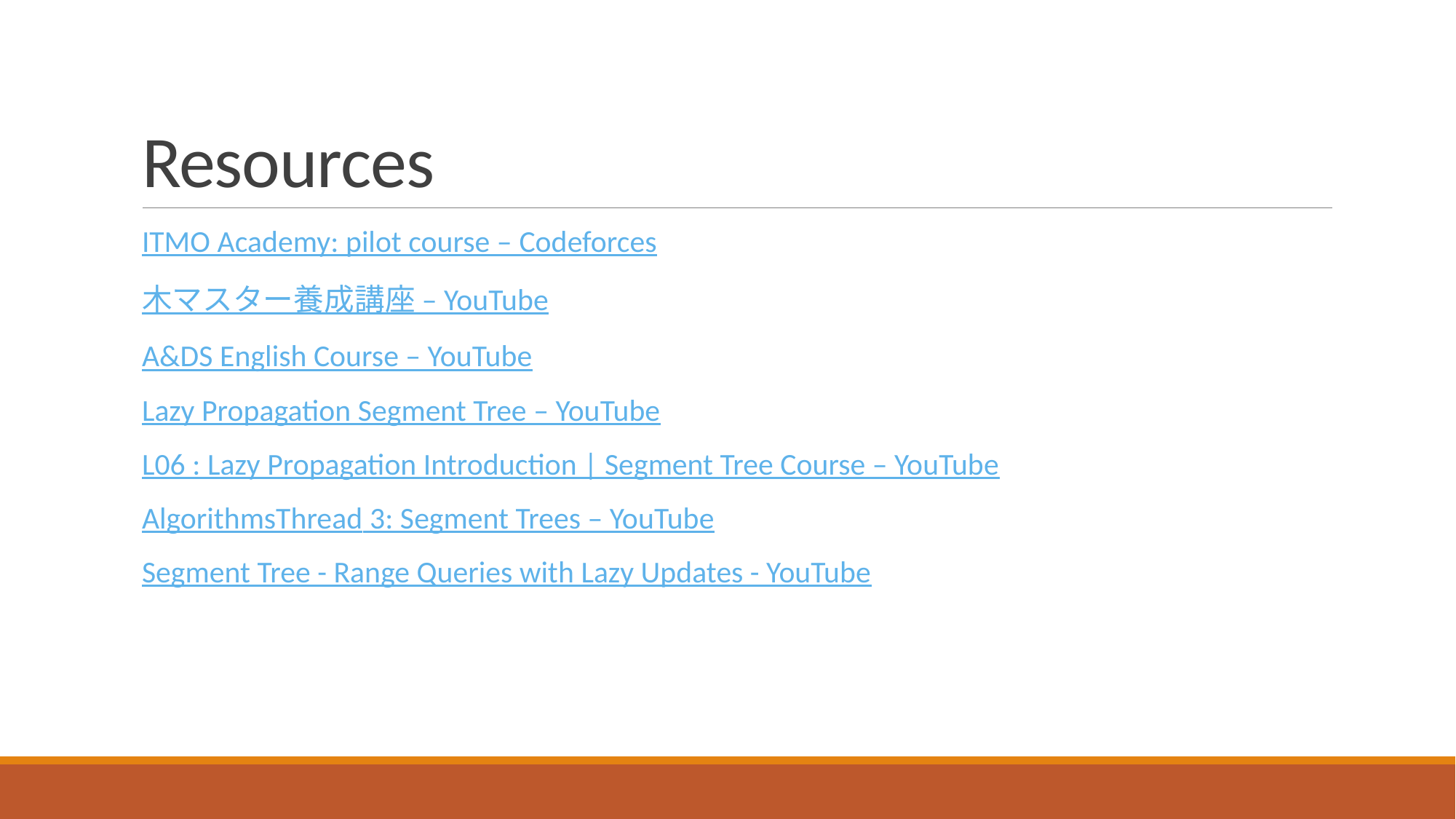

# Resources
ITMO Academy: pilot course – Codeforces
木マスター養成講座 – YouTube
A&DS English Course – YouTube
Lazy Propagation Segment Tree – YouTube
L06 : Lazy Propagation Introduction | Segment Tree Course – YouTube
AlgorithmsThread 3: Segment Trees – YouTube
Segment Tree - Range Queries with Lazy Updates - YouTube